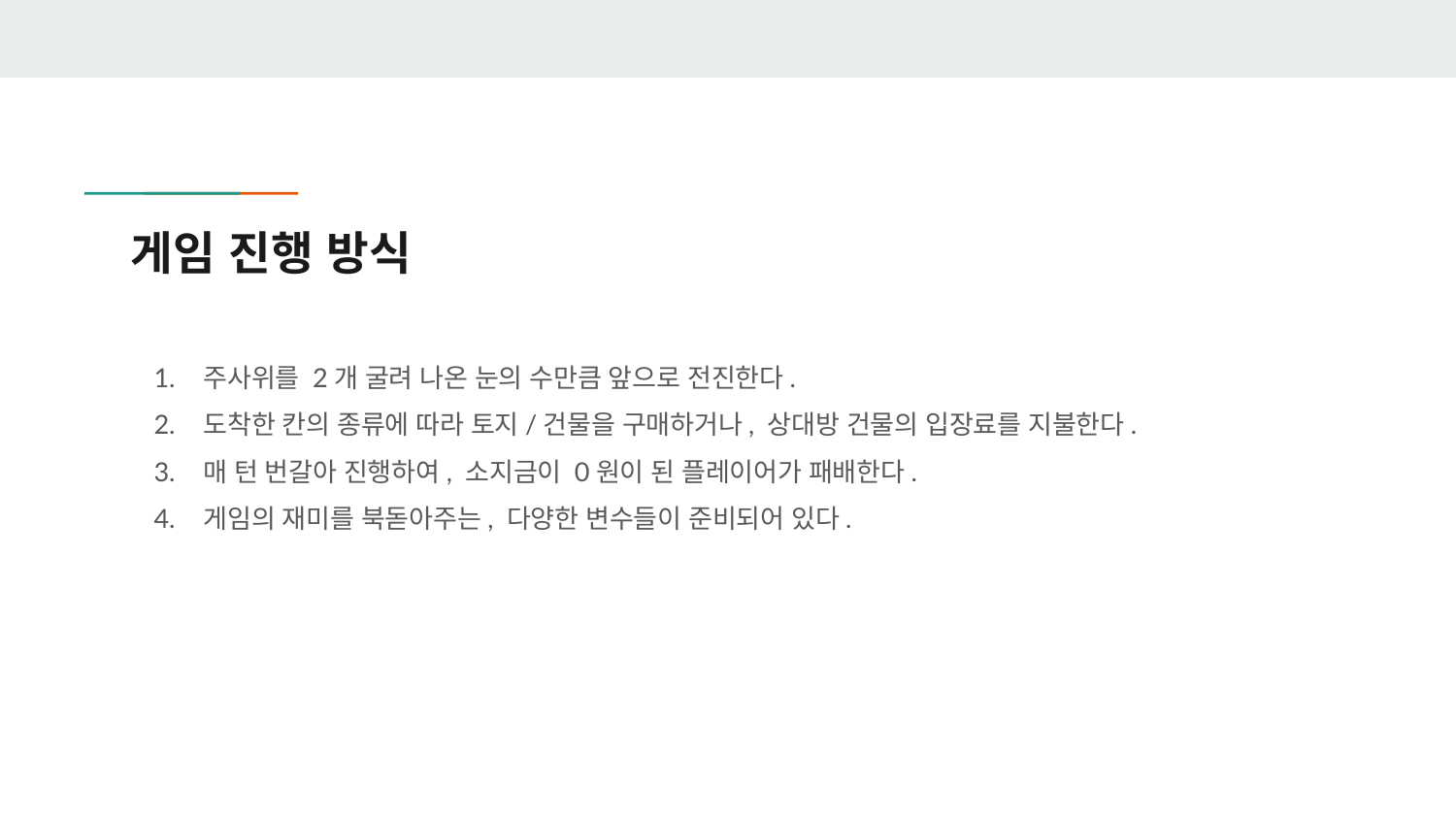

# 게임 진행 방식
주사위를 2개 굴려 나온 눈의 수만큼 앞으로 전진한다.
도착한 칸의 종류에 따라 토지/건물을 구매하거나, 상대방 건물의 입장료를 지불한다.
매 턴 번갈아 진행하여, 소지금이 0원이 된 플레이어가 패배한다.
게임의 재미를 북돋아주는, 다양한 변수들이 준비되어 있다.